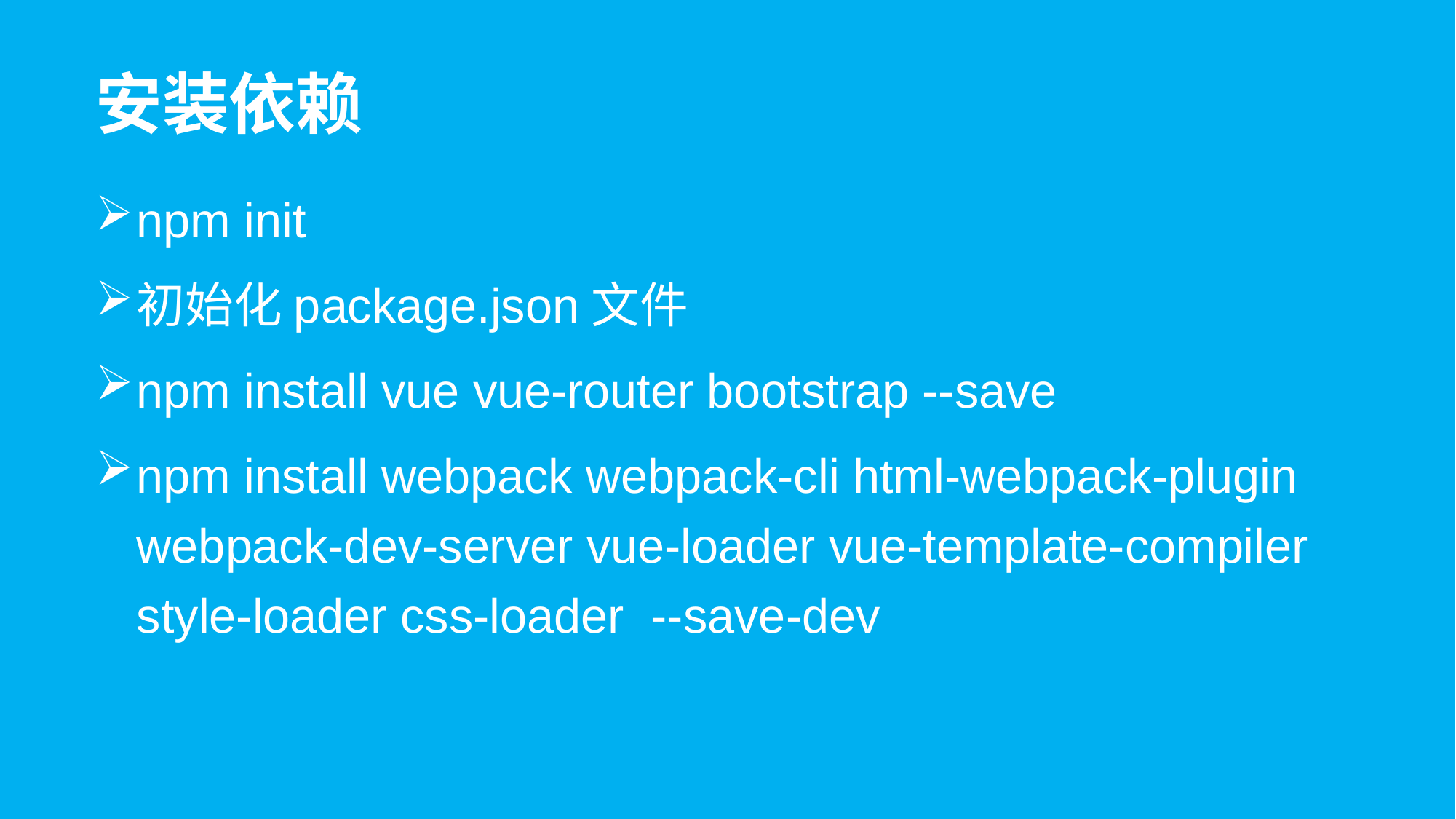

# 安装依赖
npm init
初始化package.json文件
npm install vue vue-router bootstrap --save
npm install webpack webpack-cli html-webpack-plugin webpack-dev-server vue-loader vue-template-compiler style-loader css-loader  --save-dev